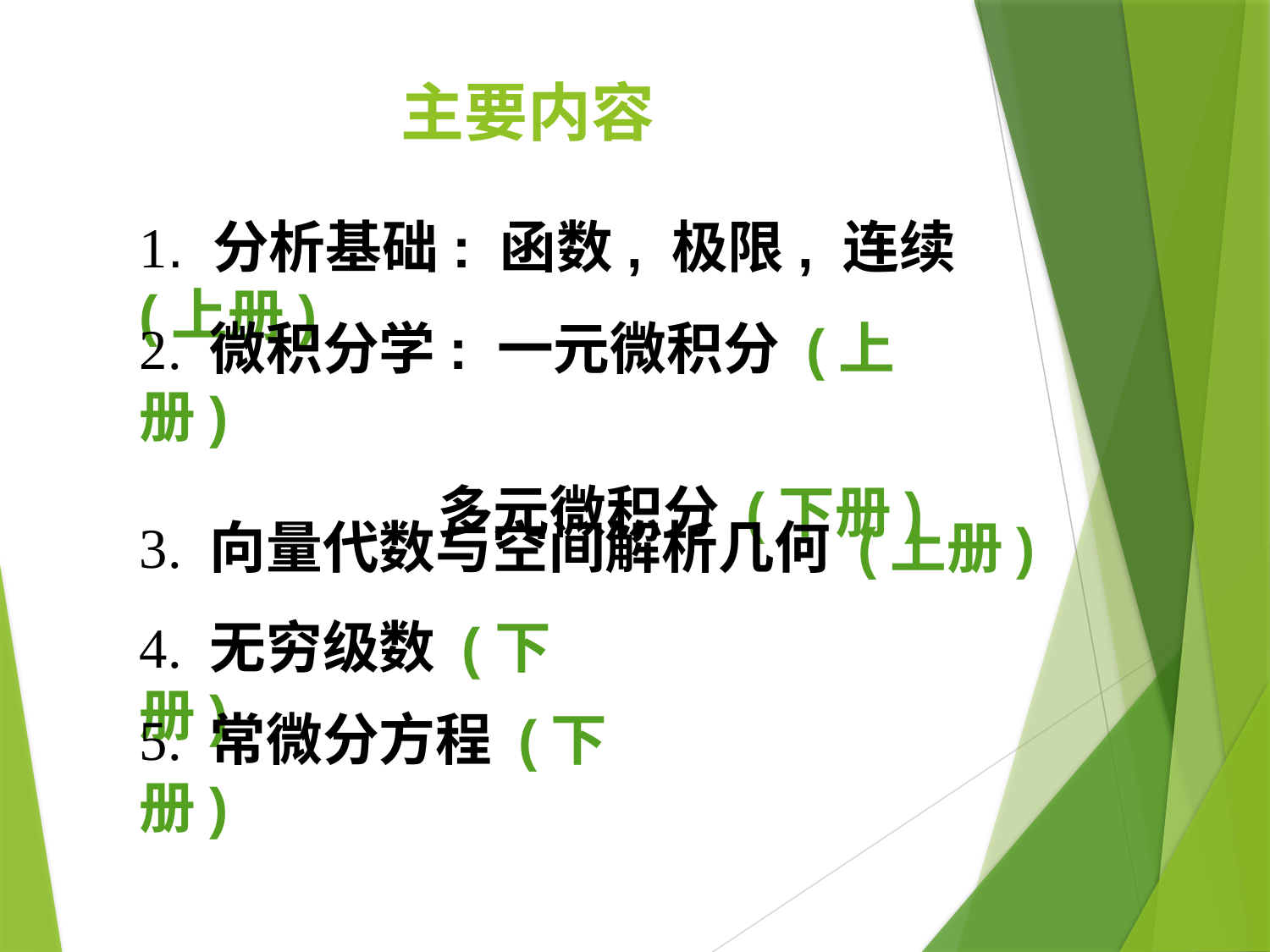

# 主要内容
1. 分析基础: 函数, 极限, 连续 (上册)
2. 微积分学: 一元微积分 (上册)
                      多元微积分 (下册)
3. 向量代数与空间解析几何 (上册)
4. 无穷级数 (下册)
5. 常微分方程 (下册)